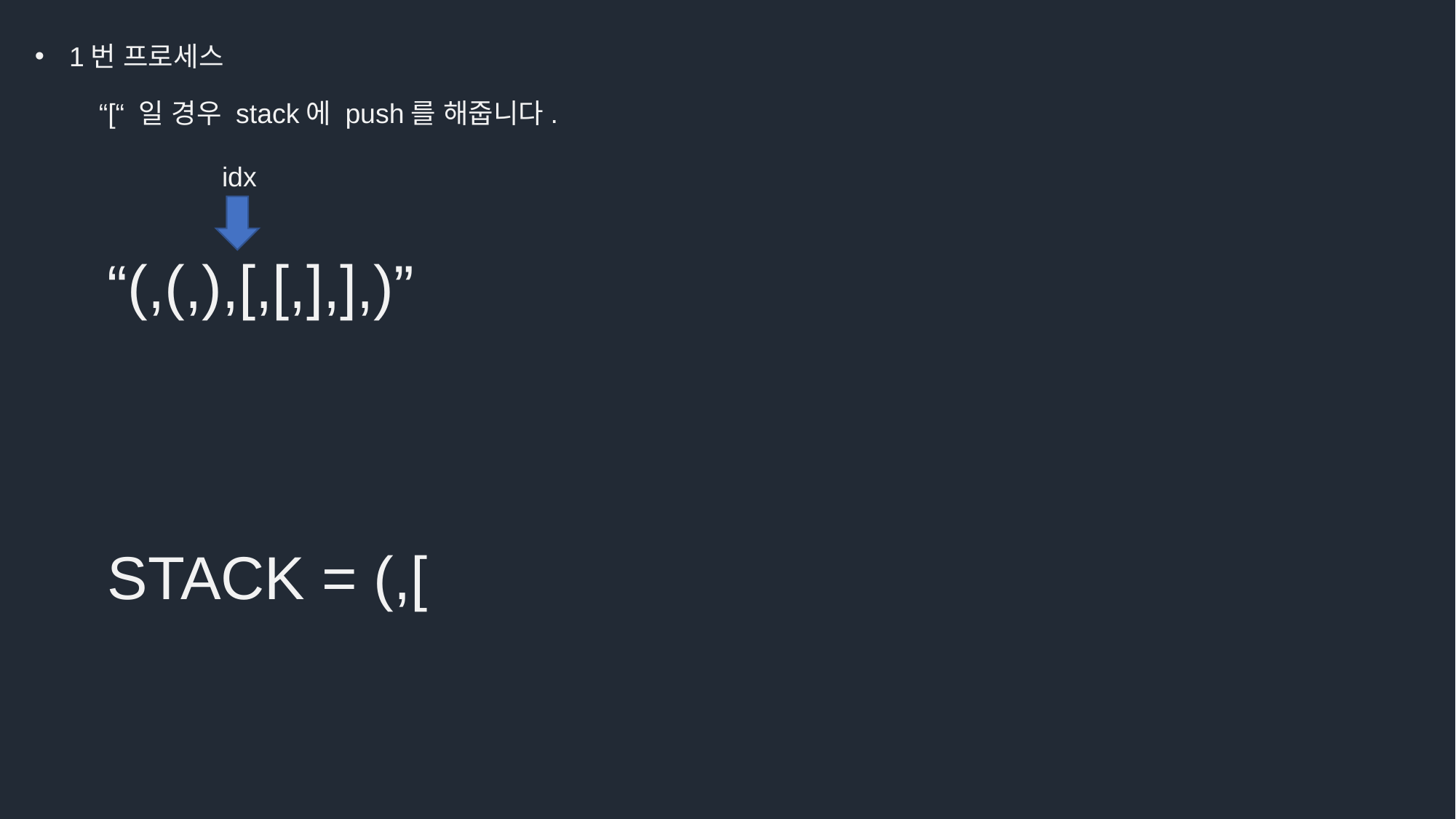

1번 프로세스
“[“ 일 경우 stack에 push를 해줍니다.
idx

“(,(,),[,[,],],)”

STACK = (,[